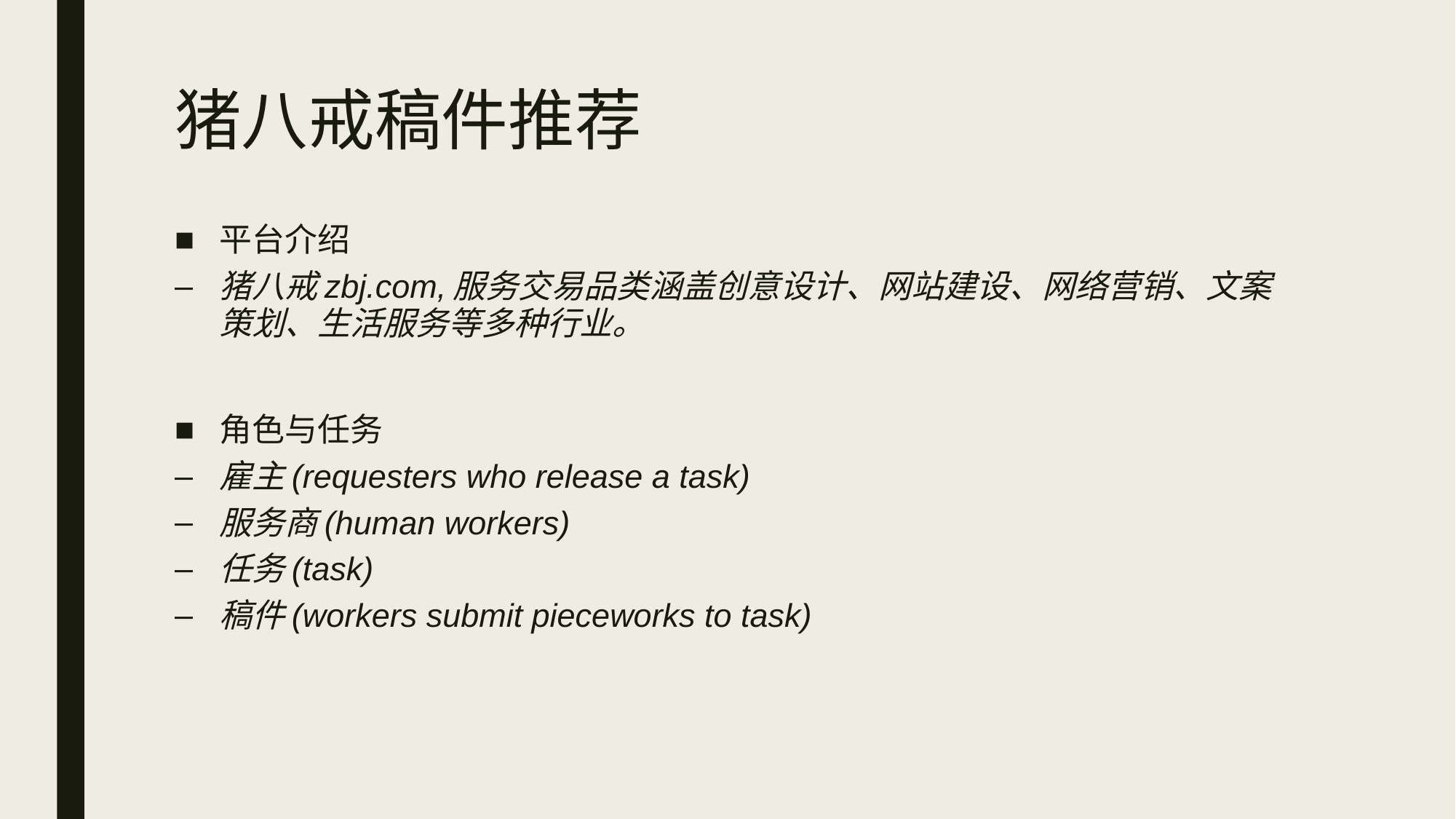

# 猪八戒稿件推荐
平台介绍
猪八戒zbj.com,服务交易品类涵盖创意设计、网站建设、网络营销、文案策划、生活服务等多种行业。

角色与任务
雇主(requesters who release a task)
服务商(human workers)
任务(task)
稿件(workers submit pieceworks to task)